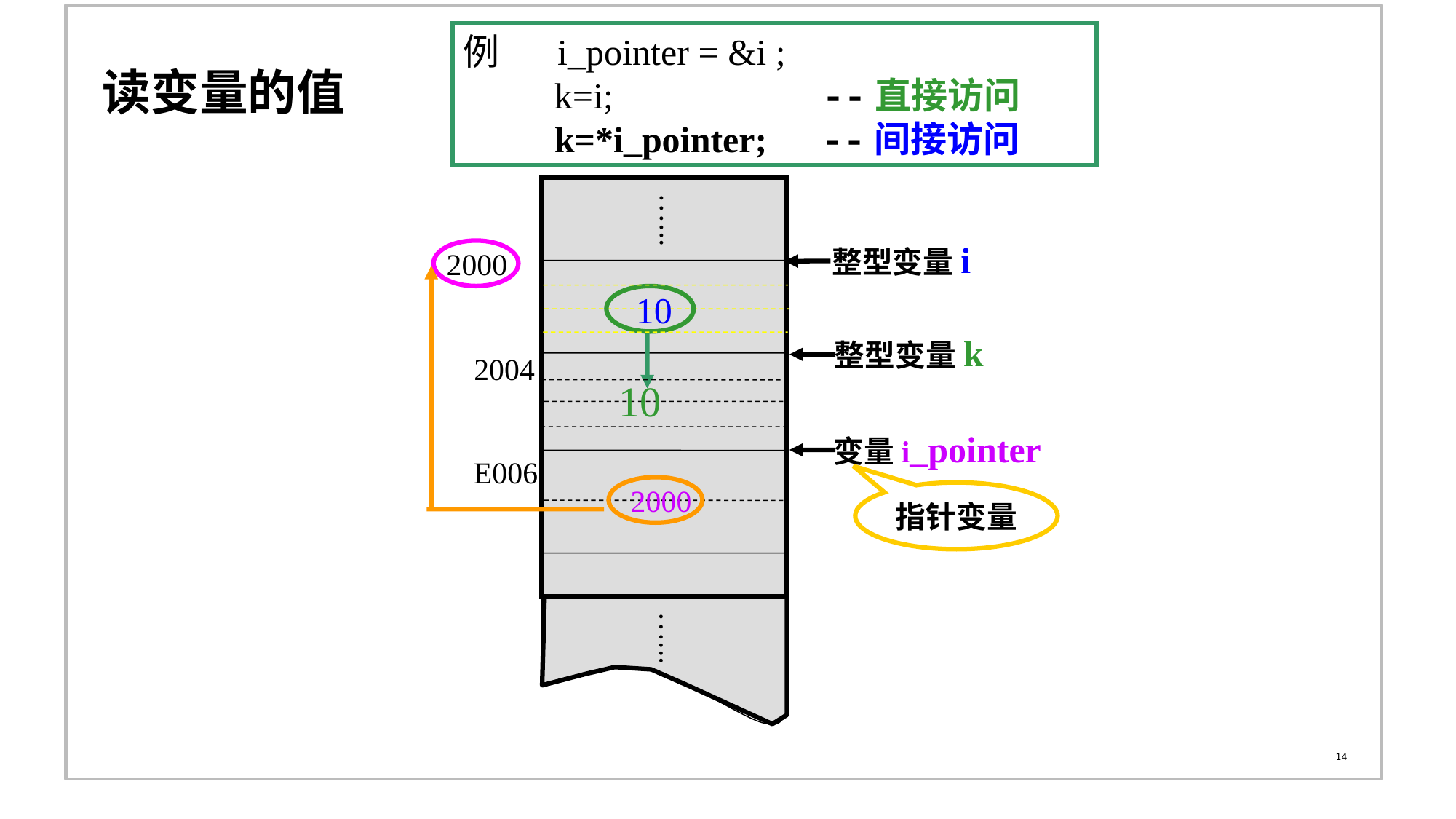

例      i_pointer = &i ;
          k=i;                       --直接访问
          k=*i_pointer;      --间接访问
读变量的值

…...
整型变量i
2000

10

整型变量k

2004

10

变量i_pointer

E006

2000

指针变量

…...

14